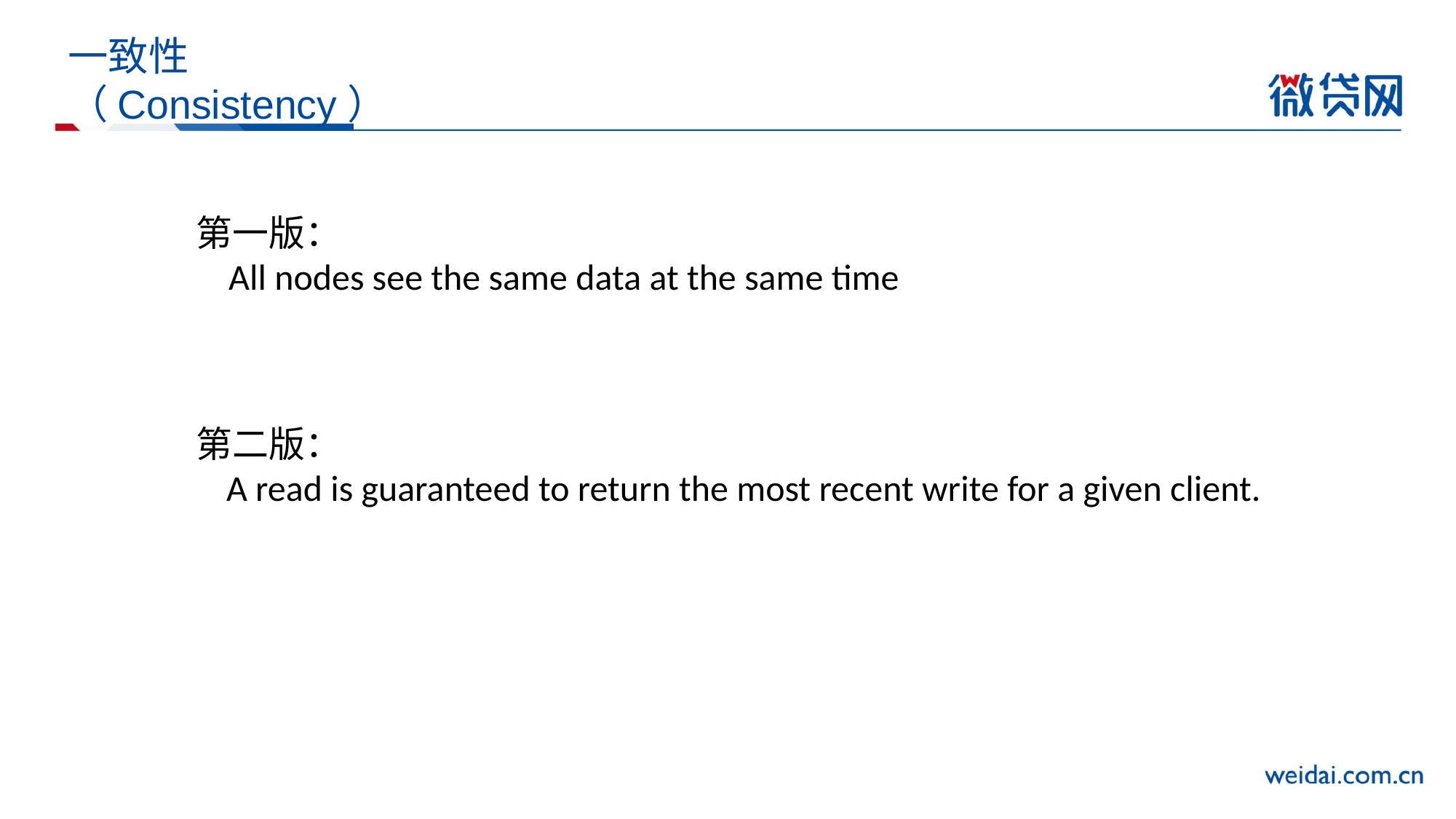

# 一致性（Consistency）
第一版：
    All nodes see the same data at the same time
第二版：
   A read is guaranteed to return the most recent write for a given client.